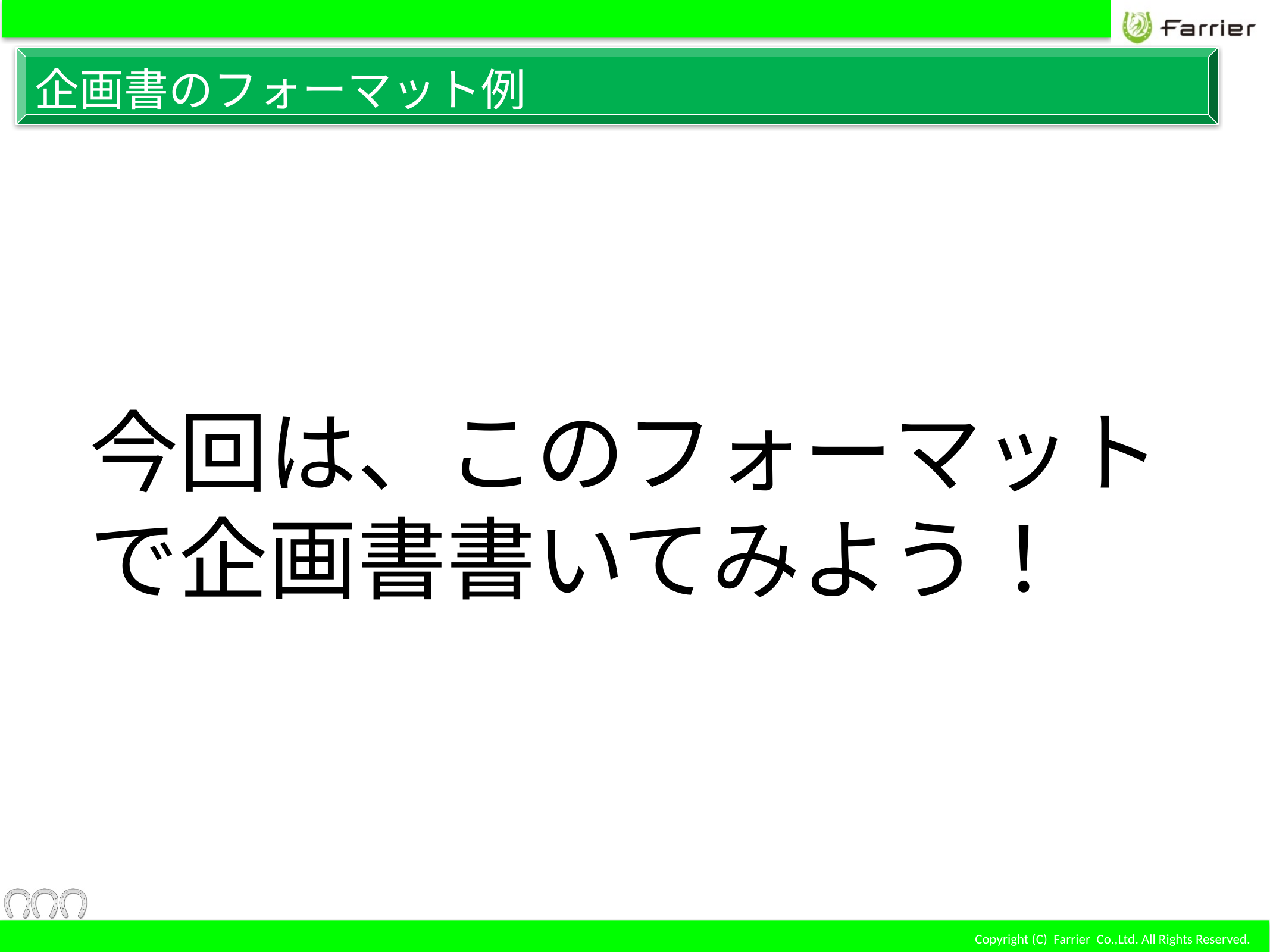

企画書のフォーマット例
今回は、このフォーマットで企画書書いてみよう！